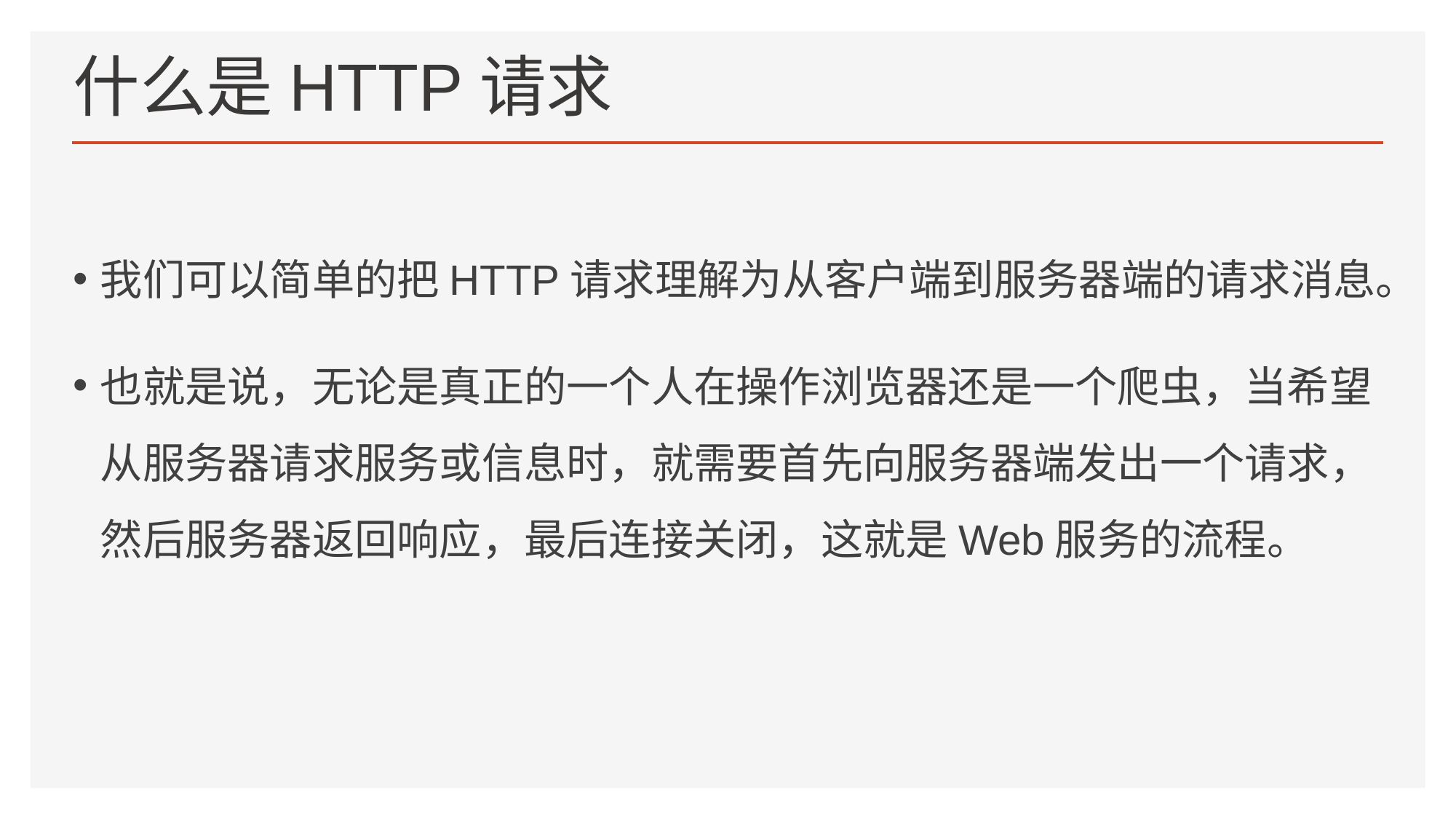

# 什么是HTTP请求
我们可以简单的把HTTP请求理解为从客户端到服务器端的请求消息。
也就是说，无论是真正的一个人在操作浏览器还是一个爬虫，当希望从服务器请求服务或信息时，就需要首先向服务器端发出一个请求，然后服务器返回响应，最后连接关闭，这就是Web服务的流程。